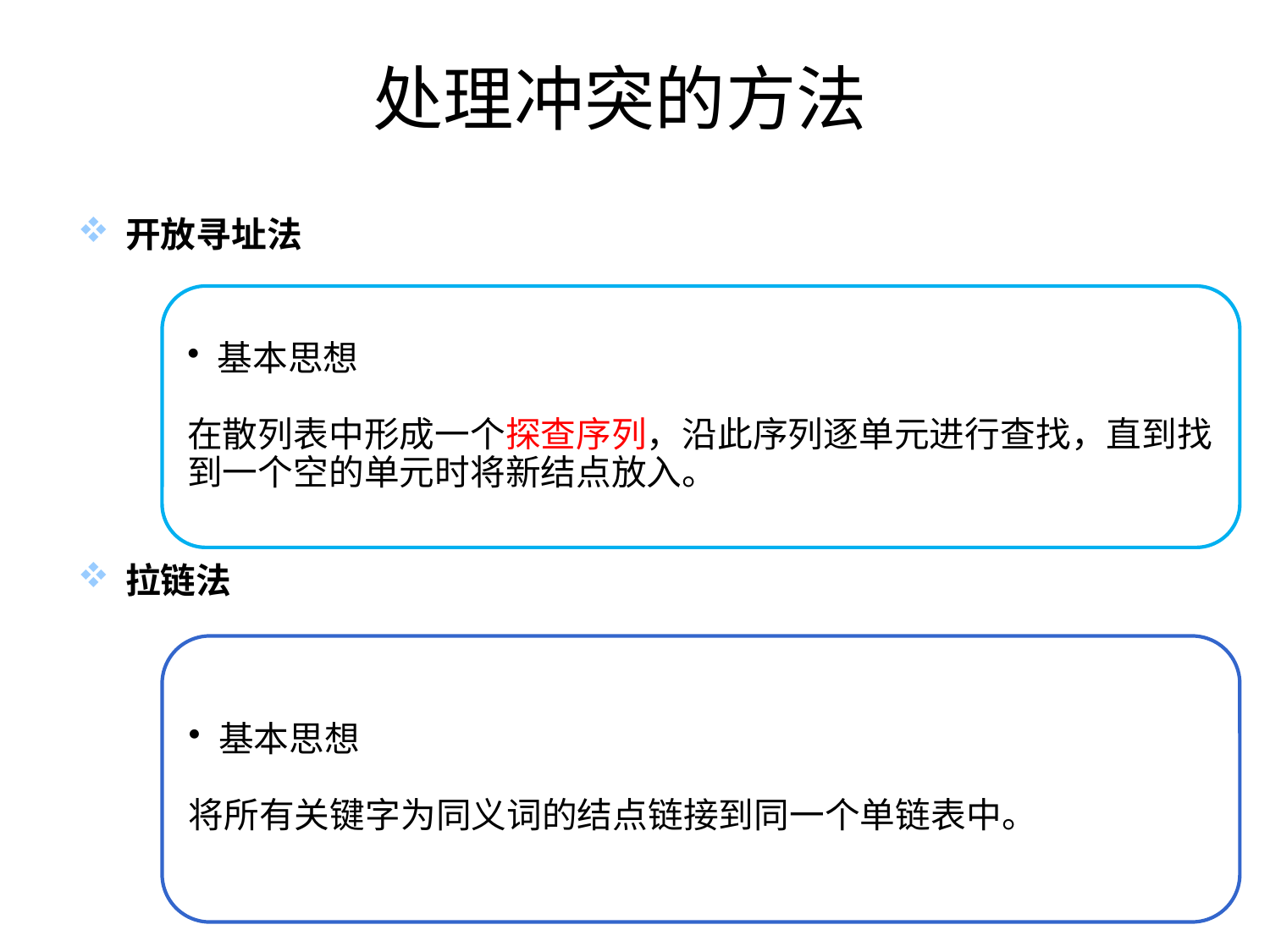

# 处理冲突的方法
开放寻址法

拉链法
基本思想
在散列表中形成一个探查序列，沿此序列逐单元进行查找，直到找到一个空的单元时将新结点放入。
基本思想

将所有关键字为同义词的结点链接到同一个单链表中。
76